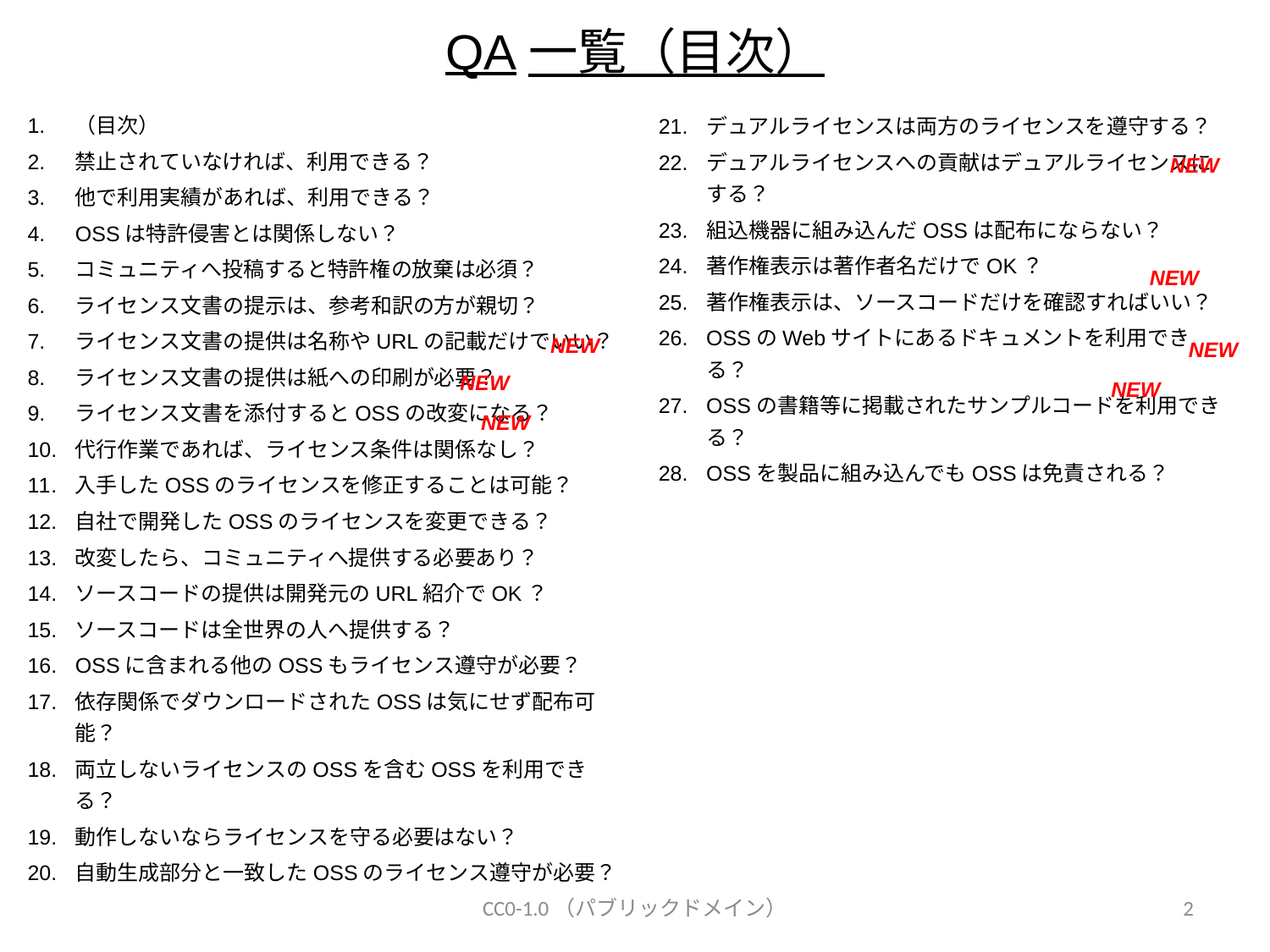

# QA一覧（目次）
（目次）
禁止されていなければ、利用できる？
他で利用実績があれば、利用できる？
OSSは特許侵害とは関係しない？
コミュニティへ投稿すると特許権の放棄は必須？
ライセンス文書の提示は、参考和訳の方が親切？
ライセンス文書の提供は名称やURLの記載だけでいい？
ライセンス文書の提供は紙への印刷が必要？
ライセンス文書を添付するとOSSの改変になる？
代行作業であれば、ライセンス条件は関係なし？
入手したOSSのライセンスを修正することは可能？
自社で開発したOSSのライセンスを変更できる？
改変したら、コミュニティへ提供する必要あり？
ソースコードの提供は開発元のURL紹介でOK？
ソースコードは全世界の人へ提供する？
OSSに含まれる他のOSSもライセンス遵守が必要？
依存関係でダウンロードされたOSSは気にせず配布可能？
両立しないライセンスのOSSを含むOSSを利用できる？
動作しないならライセンスを守る必要はない？
自動生成部分と一致したOSSのライセンス遵守が必要？
デュアルライセンスは両方のライセンスを遵守する？
デュアルライセンスへの貢献はデュアルライセンスにする？
組込機器に組み込んだOSSは配布にならない？
著作権表示は著作者名だけでOK？
著作権表示は、ソースコードだけを確認すればいい？
OSSのWebサイトにあるドキュメントを利用できる？
OSSの書籍等に掲載されたサンプルコードを利用できる？
OSSを製品に組み込んでもOSSは免責される？

NEW
NEW
NEW
NEW
NEW
NEW
NEW
CC0-1.0（パブリックドメイン）
2